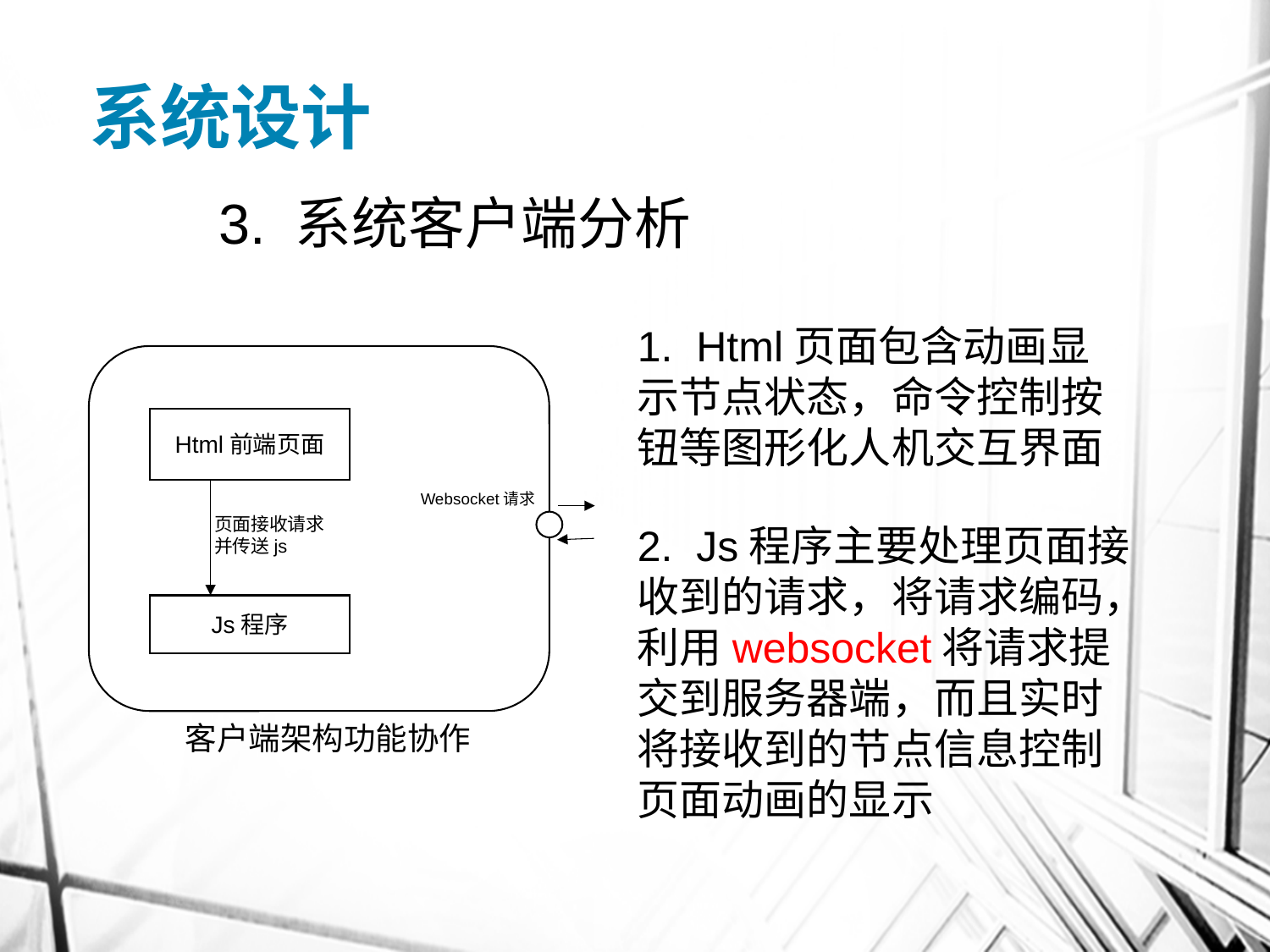

# 系统设计
3. 系统客户端分析
1.  Html页面包含动画显示节点状态，命令控制按钮等图形化人机交互界面

Html前端页面
Websocket请求
页面接收请求并传送js

Js程序
客户端架构功能协作
2.  Js程序主要处理页面接收到的请求，将请求编码，利用websocket将请求提交到服务器端，而且实时将接收到的节点信息控制页面动画的显示